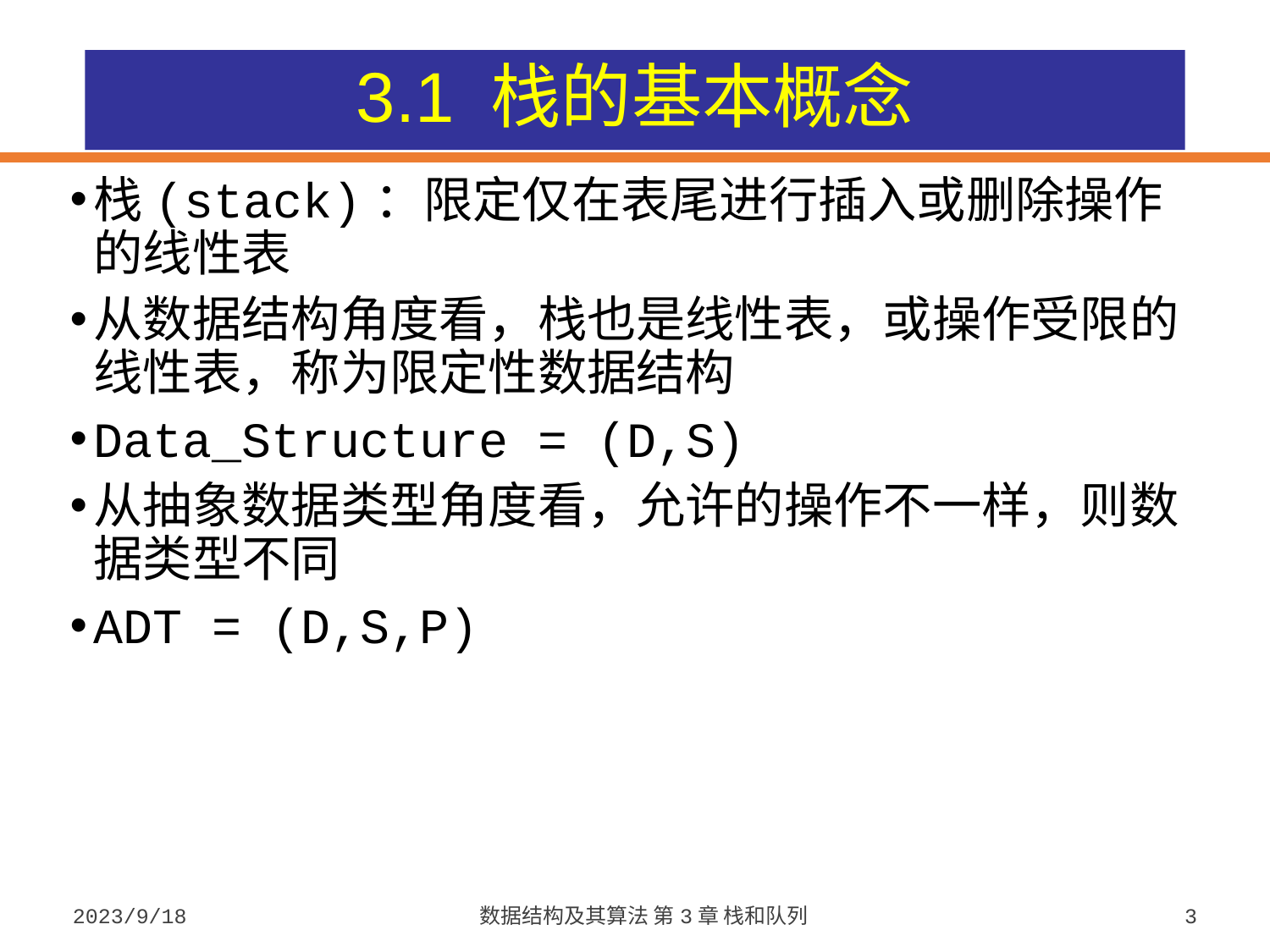

# 3.1 栈的基本概念
栈(stack)：限定仅在表尾进行插入或删除操作的线性表
从数据结构角度看，栈也是线性表，或操作受限的线性表，称为限定性数据结构
Data_Structure = (D,S)
从抽象数据类型角度看，允许的操作不一样，则数据类型不同
ADT = (D,S,P)
2023/9/18
数据结构及其算法 第3章 栈和队列
3